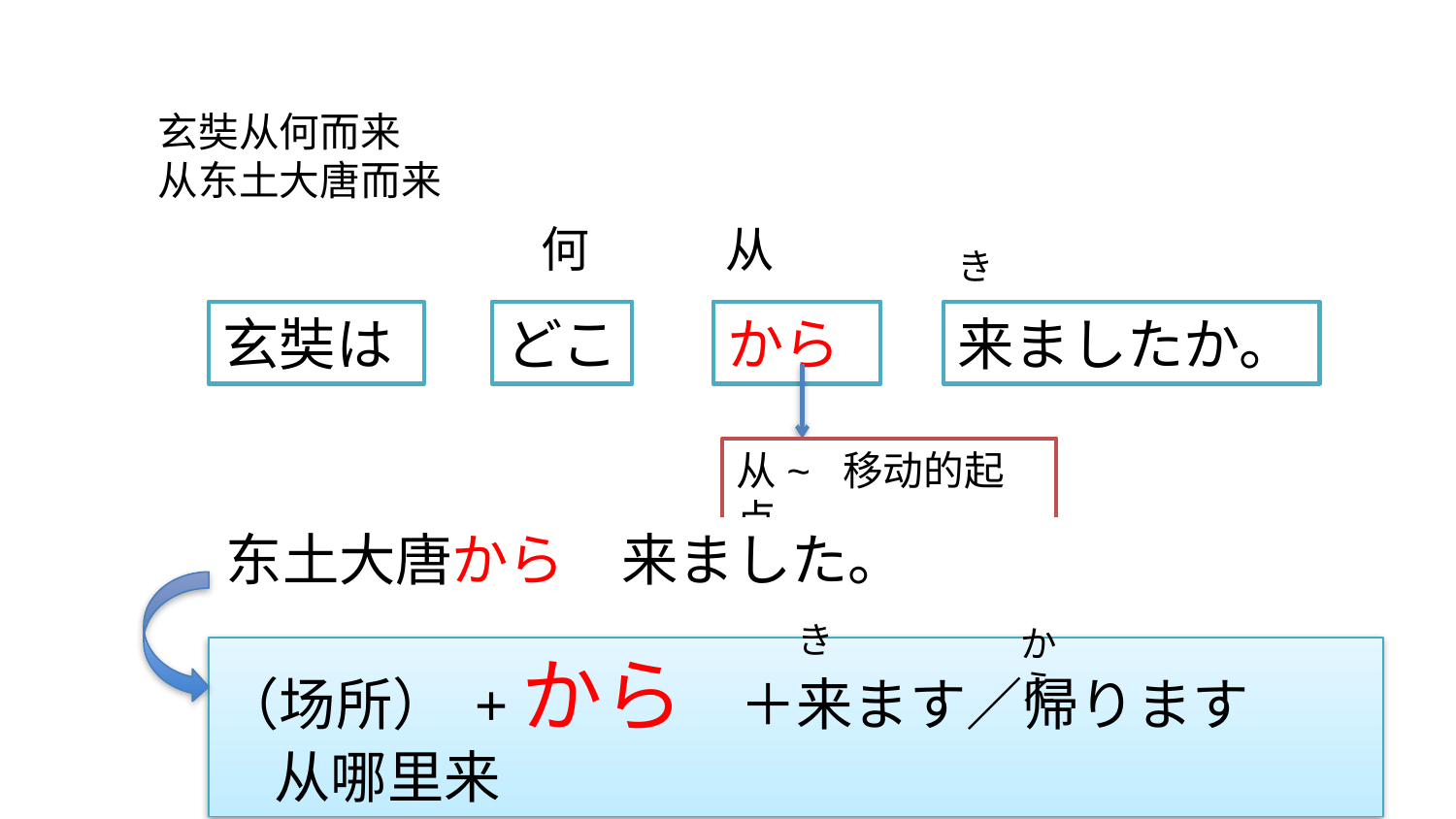

2.2.9九、表示被动
玄奘从何而来
从东土大唐而来
何　        从
き
玄奘は
どこ
から
来ましたか。
从~  移动的起点
东土大唐から　来ました。

き
かえ
（场所） +から　＋来ます／帰ります
   从哪里来